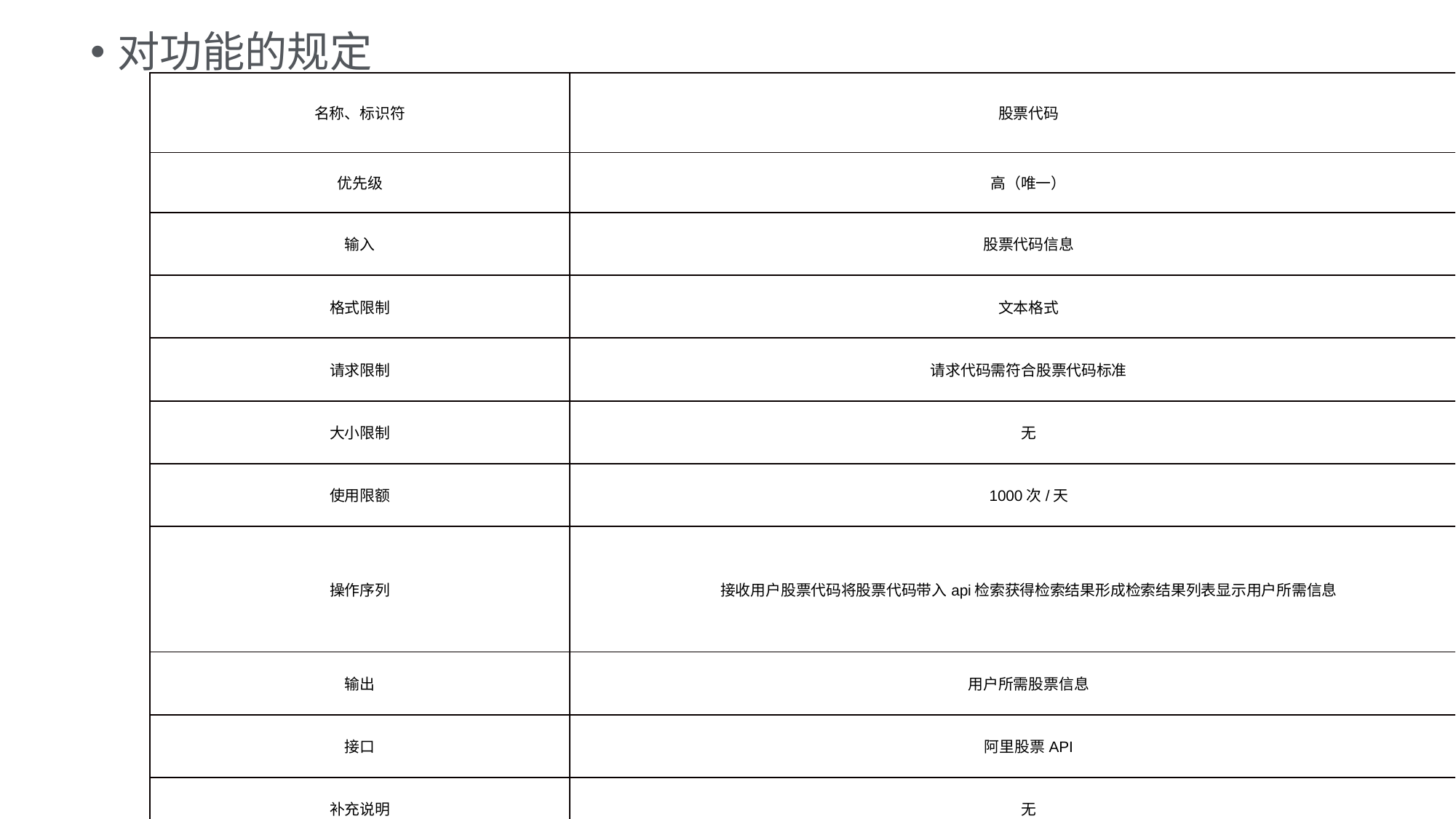

对功能的规定

| 名称、标识符 | 股票代码 |
| --- | --- |
| 优先级 | 高（唯一） |
| 输入 | 股票代码信息 |
| 格式限制 | 文本格式 |
| 请求限制 | 请求代码需符合股票代码标准 |
| 大小限制 | 无 |
| 使用限额 | 1000次/天 |
| 操作序列 | 接收用户股票代码将股票代码带入api检索获得检索结果形成检索结果列表显示用户所需信息 |
| 输出 | 用户所需股票信息 |
| 接口 | 阿里股票API |
| 补充说明 | 无 |